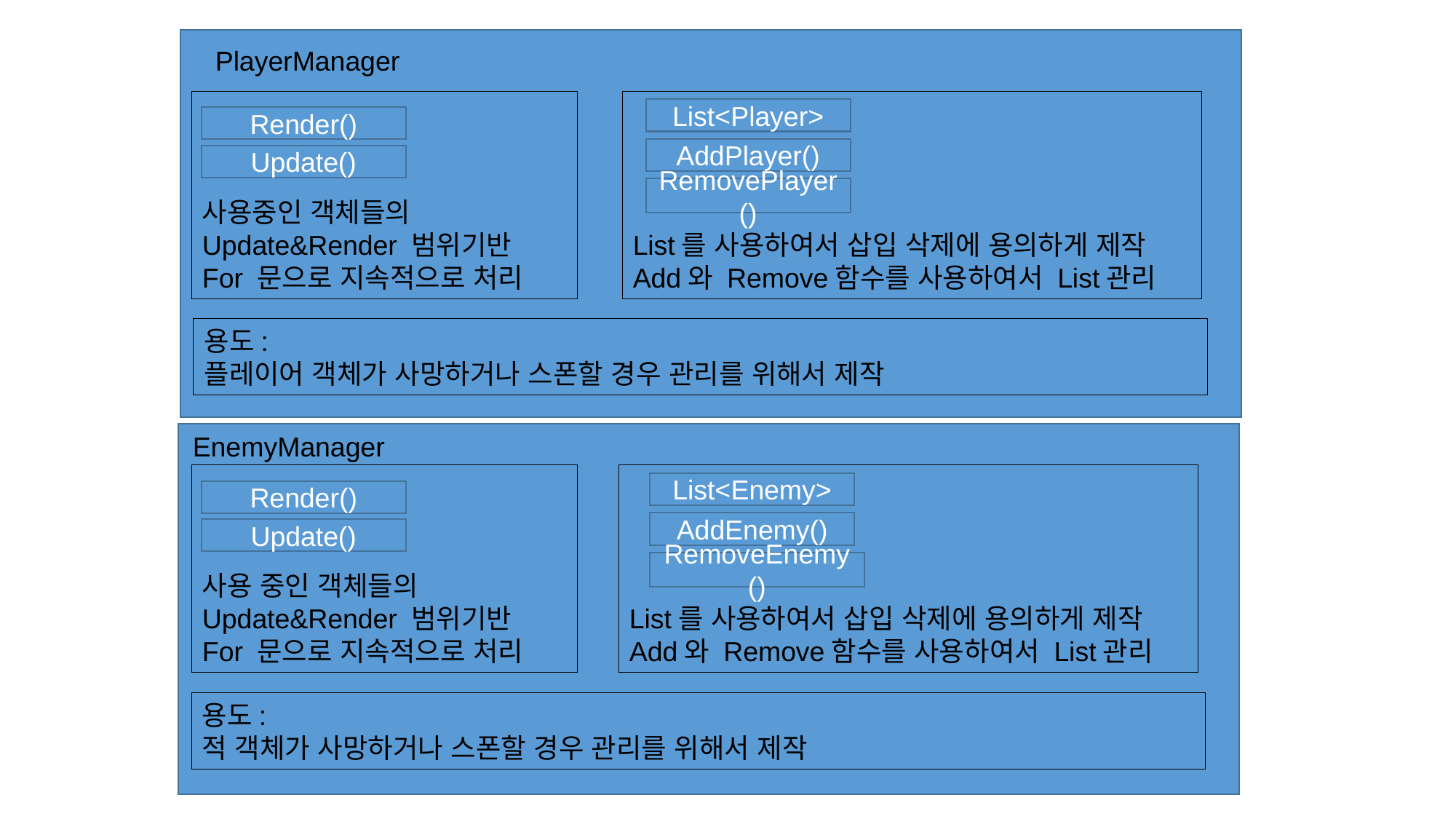

PlayerManager

사용중인 객체들의
Update&Render 범위기반
For 문으로 지속적으로 처리

List를 사용하여서 삽입 삭제에 용의하게 제작
Add와 Remove함수를 사용하여서 List관리
List<Player>
Render()
AddPlayer()
Update()
RemovePlayer()
용도:
플레이어 객체가 사망하거나 스폰할 경우 관리를 위해서 제작
EnemyManager

List를 사용하여서 삽입 삭제에 용의하게 제작
Add와 Remove함수를 사용하여서 List관리

사용 중인 객체들의
Update&Render 범위기반
For 문으로 지속적으로 처리
List<Enemy>
Render()
AddEnemy()
Update()
RemoveEnemy()
용도:
적 객체가 사망하거나 스폰할 경우 관리를 위해서 제작